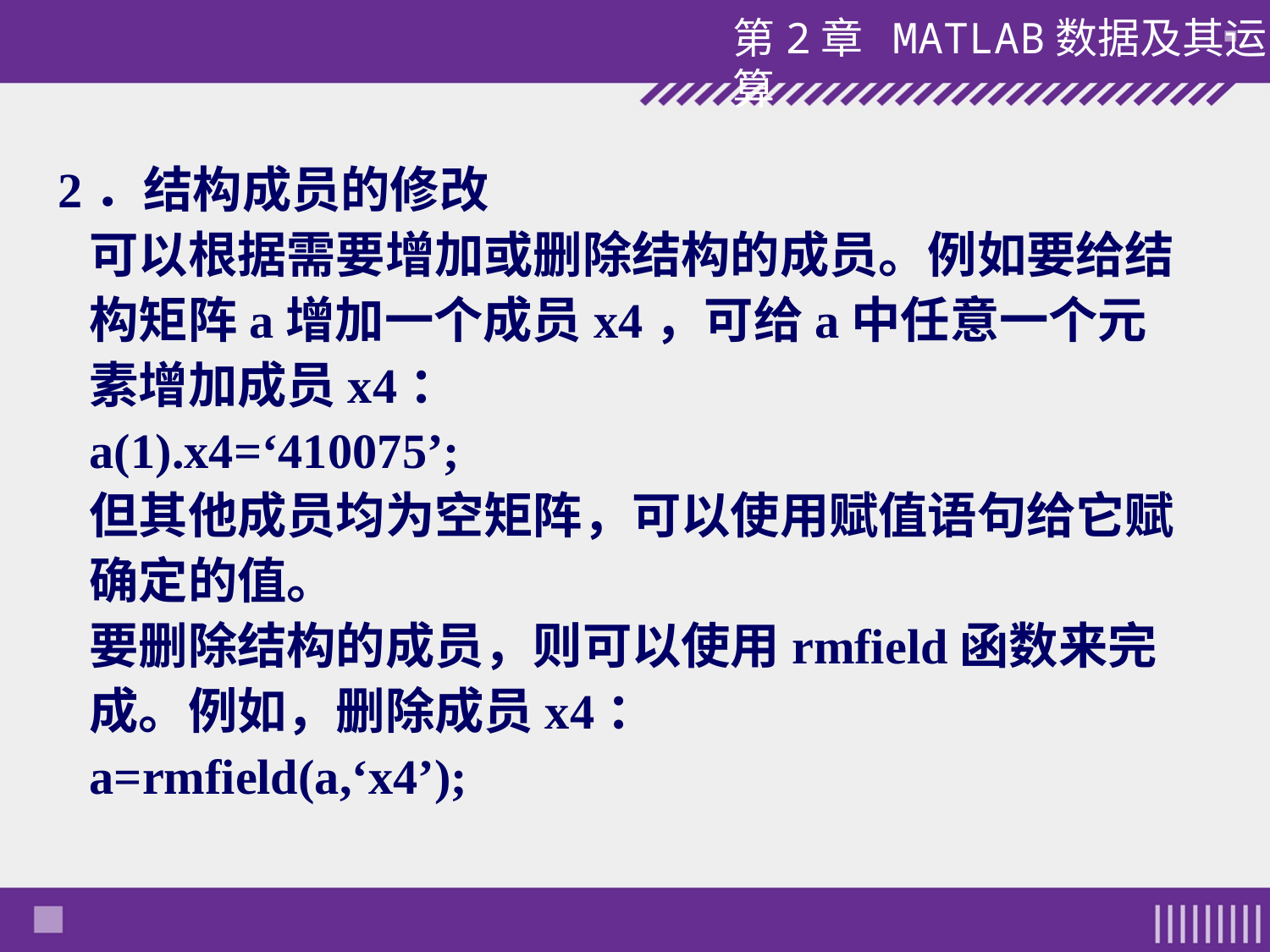

2．结构成员的修改
可以根据需要增加或删除结构的成员。例如要给结构矩阵a增加一个成员x4，可给a中任意一个元素增加成员x4：
a(1).x4=‘410075’;
但其他成员均为空矩阵，可以使用赋值语句给它赋确定的值。
要删除结构的成员，则可以使用rmfield函数来完成。例如，删除成员x4：
a=rmfield(a,‘x4’);